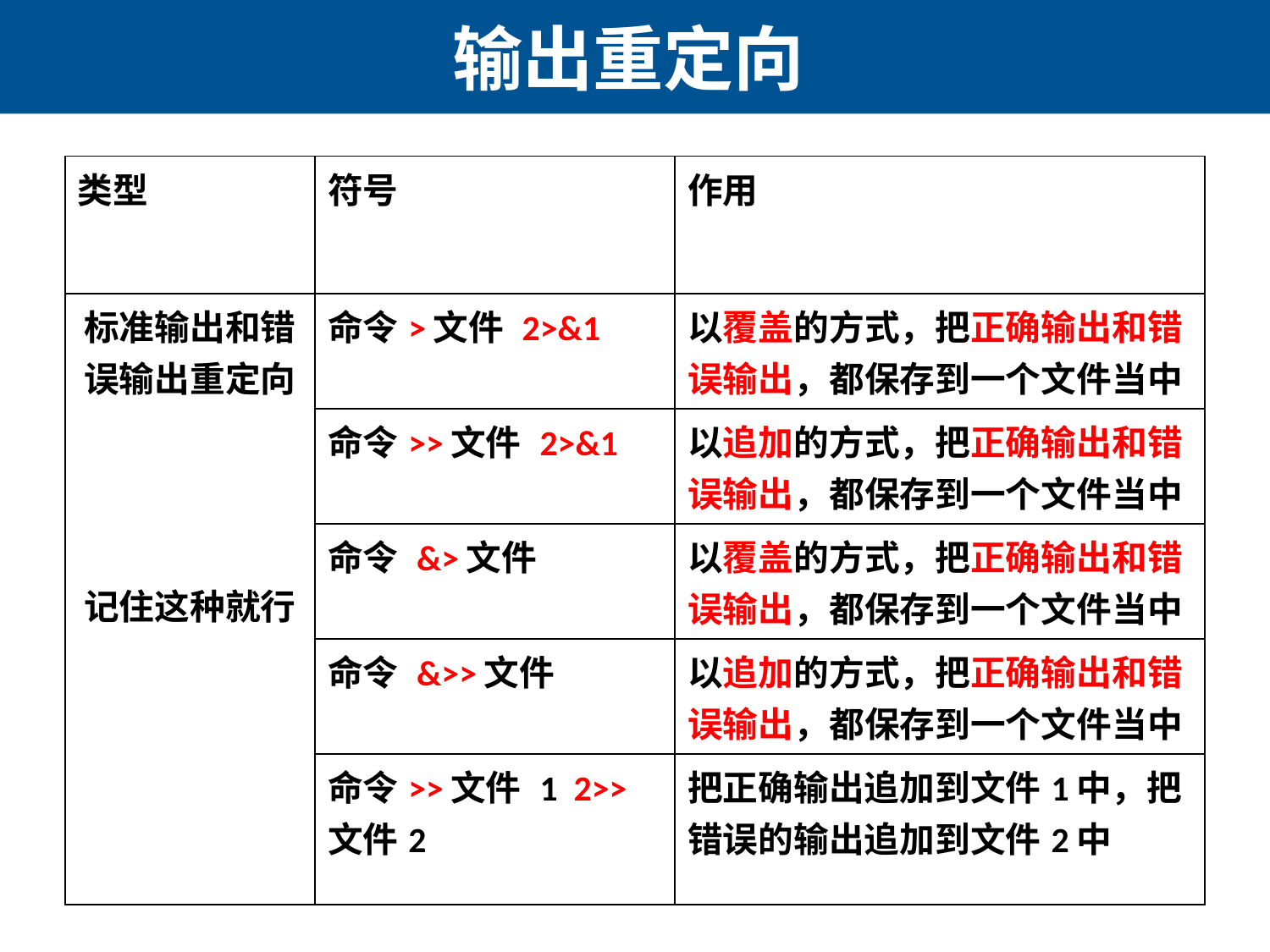

# 输出重定向
| 类型 | 符号 | 作用 |
| --- | --- | --- |
| 标准输出和错误输出重定向 记住这种就行 | 命令>文件 2>&1 | 以覆盖的方式，把正确输出和错误输出，都保存到一个文件当中 |
|  | 命令>>文件 2>&1 | 以追加的方式，把正确输出和错误输出，都保存到一个文件当中 |
|  | 命令 &>文件 | 以覆盖的方式，把正确输出和错误输出，都保存到一个文件当中 |
|  | 命令 &>>文件 | 以追加的方式，把正确输出和错误输出，都保存到一个文件当中 |
|  | 命令>>文件 1 2>> 文件2 | 把正确输出追加到文件1中，把错误的输出追加到文件2中 |